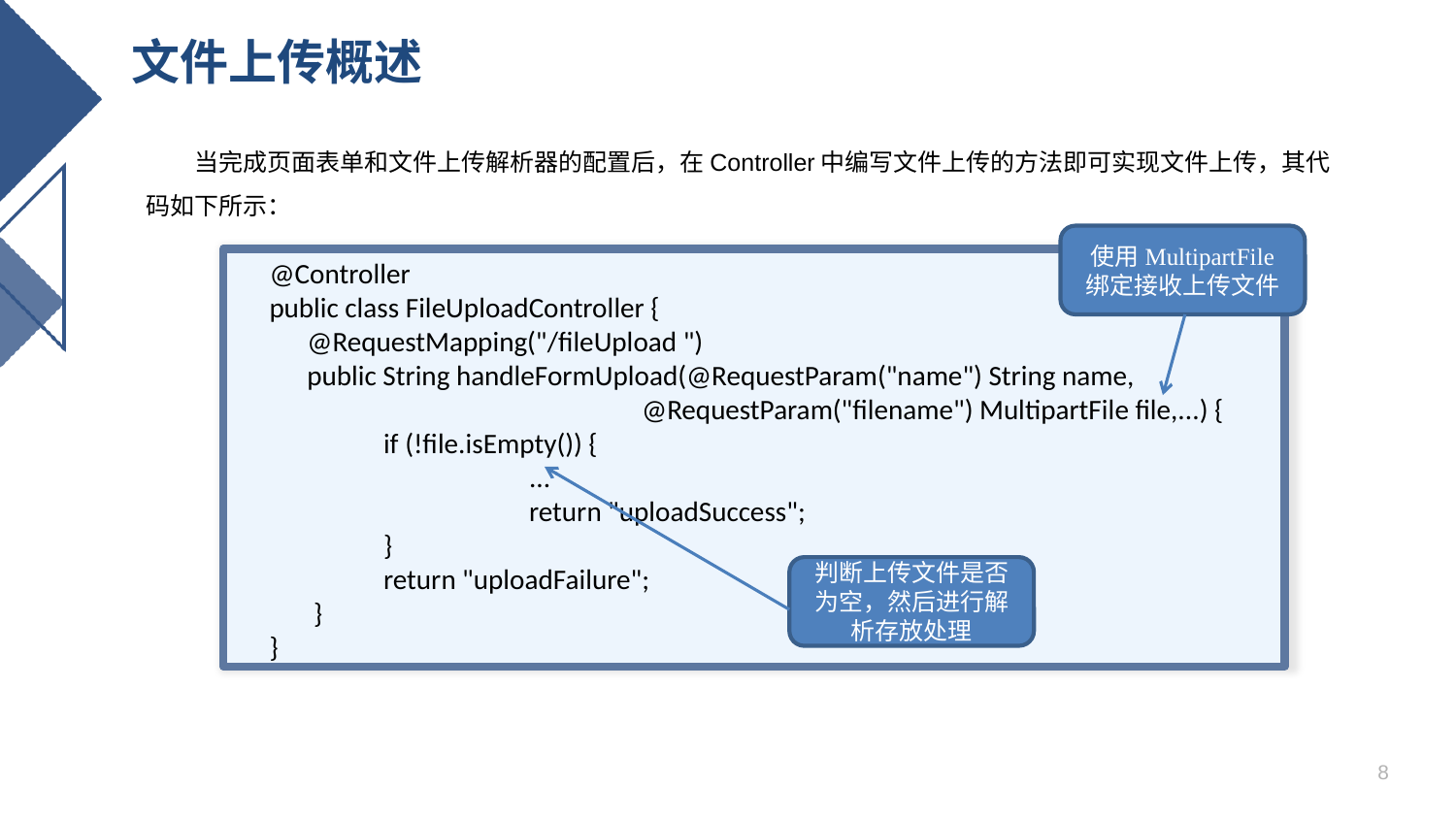

# 文件上传概述
        当完成页面表单和文件上传解析器的配置后，在Controller中编写文件上传的方法即可实现文件上传，其代码如下所示：
使用MultipartFile 绑定接收上传文件
     @Controller
     public class FileUploadController {
           @RequestMapping("/fileUpload ")
           public String handleFormUpload(@RequestParam("name") String name,
                                                                @RequestParam("filename") MultipartFile file,...) {
	if (!file.isEmpty()) {
		...
		return "uploadSuccess";
	}
	return "uploadFailure";
            }
     }
判断上传文件是否为空，然后进行解析存放处理
8